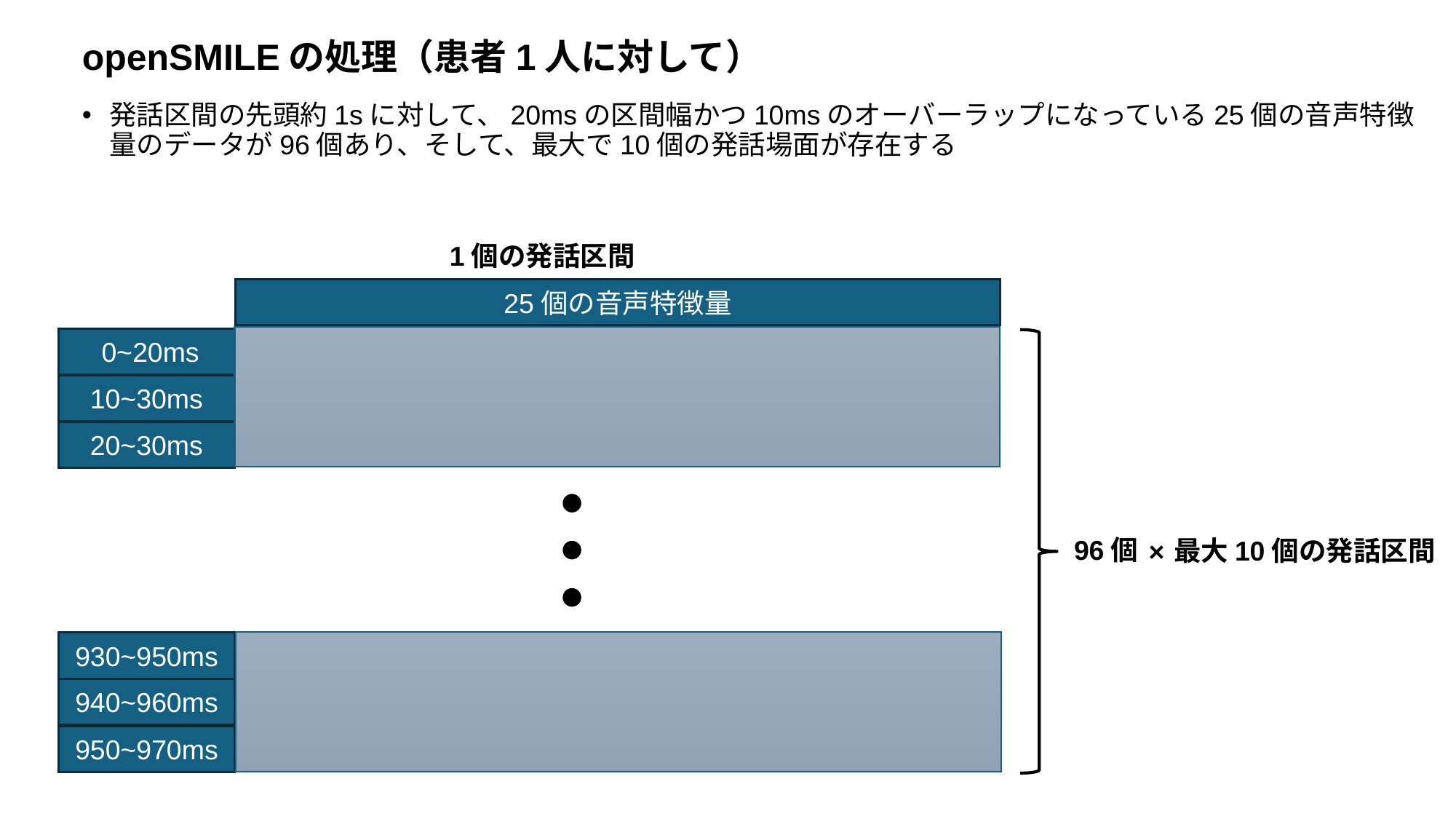

# openSMILEの処理（患者1人に対して）
発話区間の先頭約1sに対して、20msの区間幅かつ10msのオーバーラップになっている25個の音声特徴量のデータが96個あり、そして、最大で10個の発話場面が存在する

1個の発話区間
25個の音声特徴量

 0~20ms
10~30ms
20~30ms

930~950ms
940~960ms
950~970ms

96個
最大10個の発話区間

×
970ms
20ms
20ms
20ms
96個
20ms
20ms